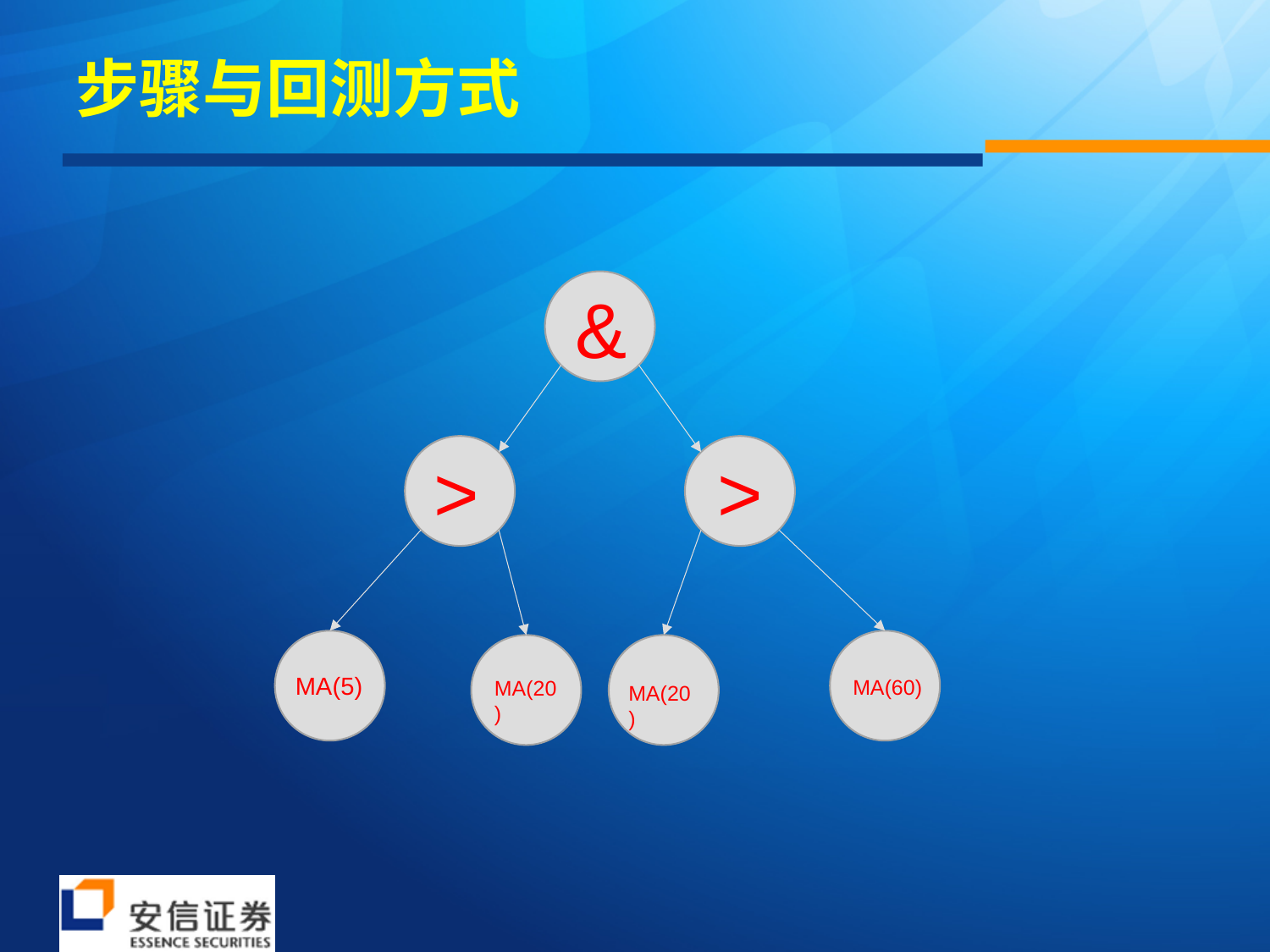

# 步骤与回测方式

&
>
>

MA(5)
MA(60)
MA(20)
MA(20)